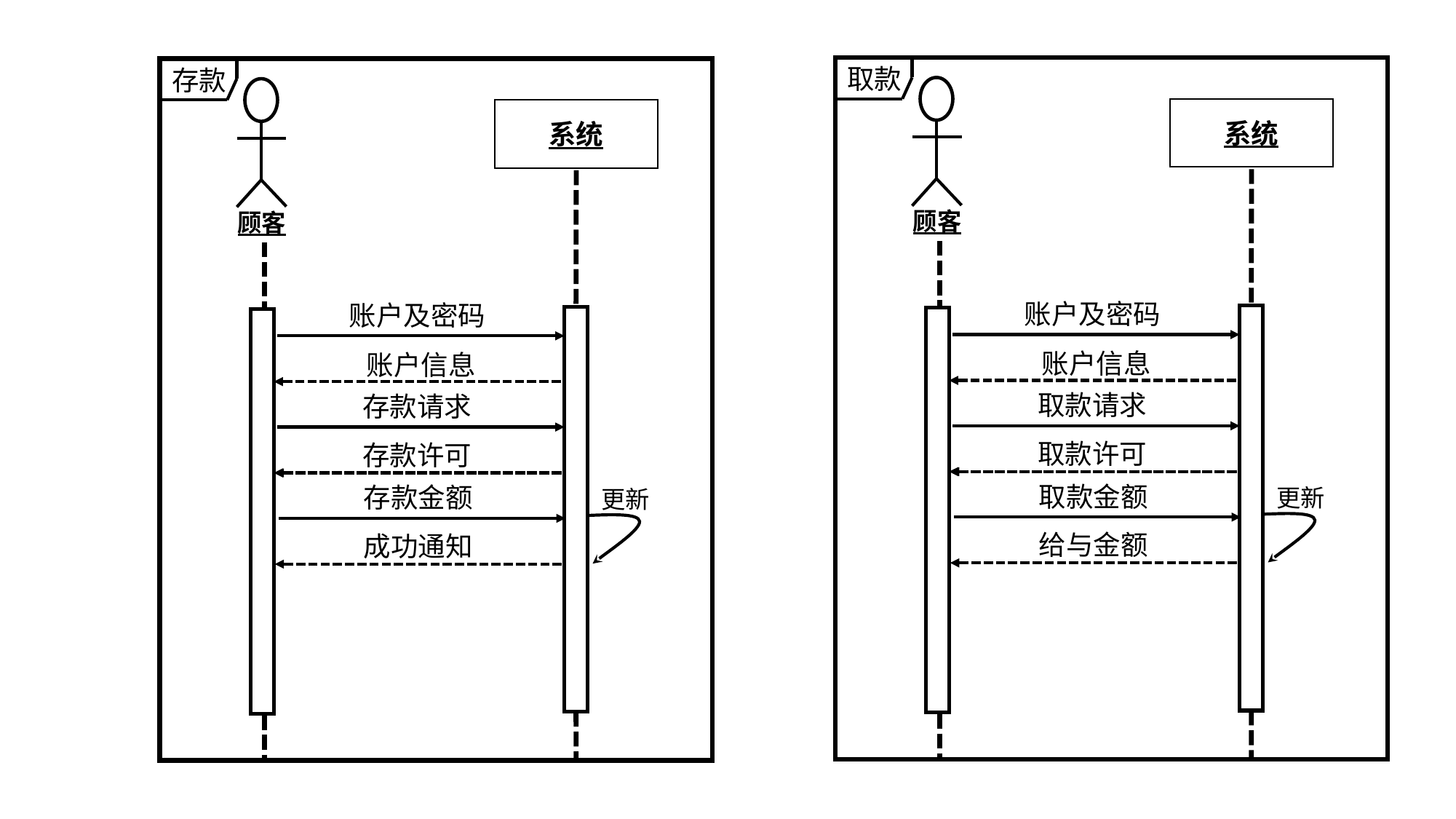

取款

存款

顾客

顾客
系统
系统
账户及密码
账户及密码

账户信息
账户信息
取款请求
存款请求
取款许可
存款许可
取款金额
存款金额
更新
更新

给与金额
成功通知